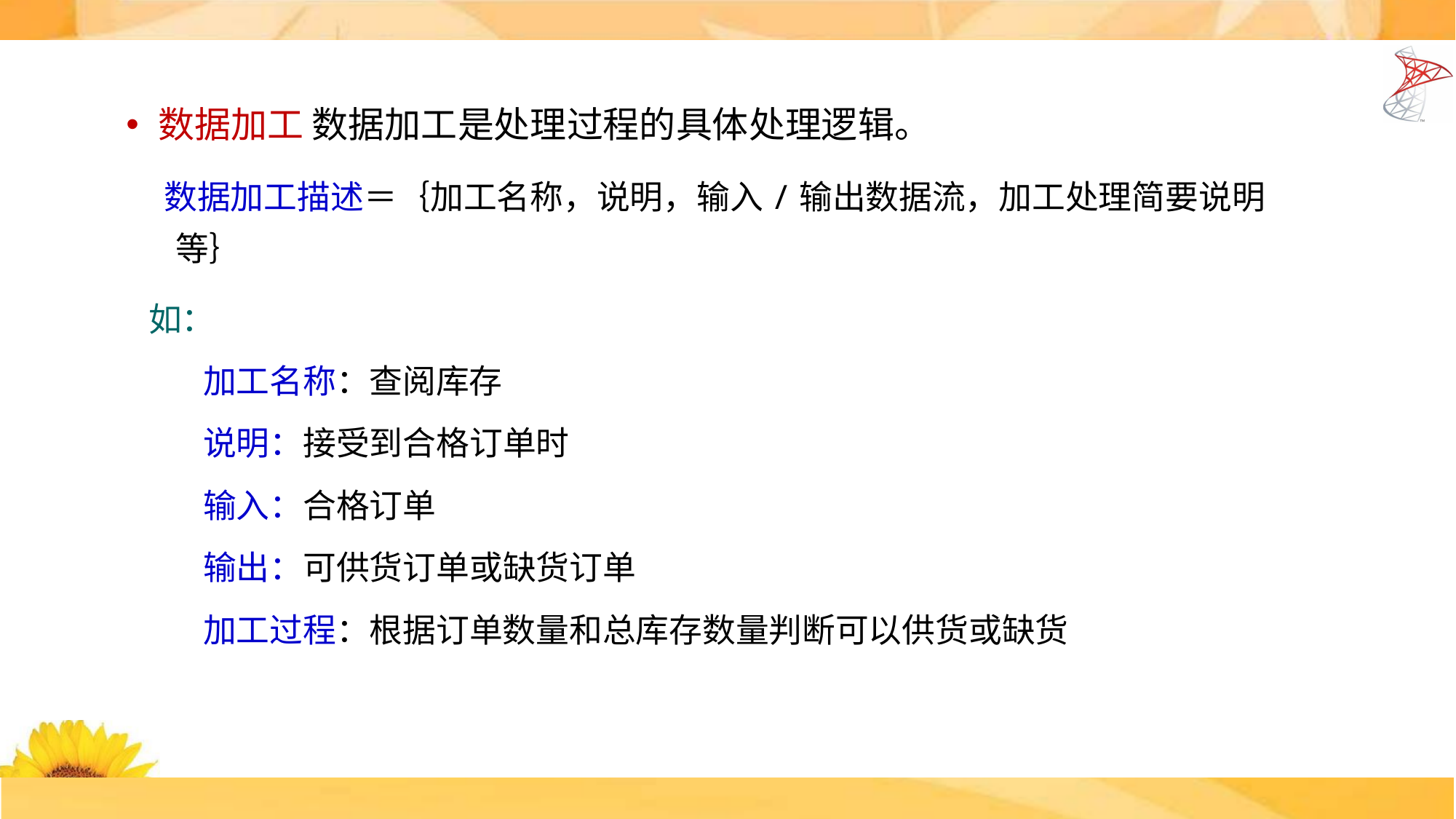

数据加工 数据加工是处理过程的具体处理逻辑。
 数据加工描述＝｛加工名称，说明，输入/输出数据流，加工处理简要说明等｝
如：
加工名称：查阅库存
说明：接受到合格订单时
输入：合格订单
输出：可供货订单或缺货订单
加工过程：根据订单数量和总库存数量判断可以供货或缺货